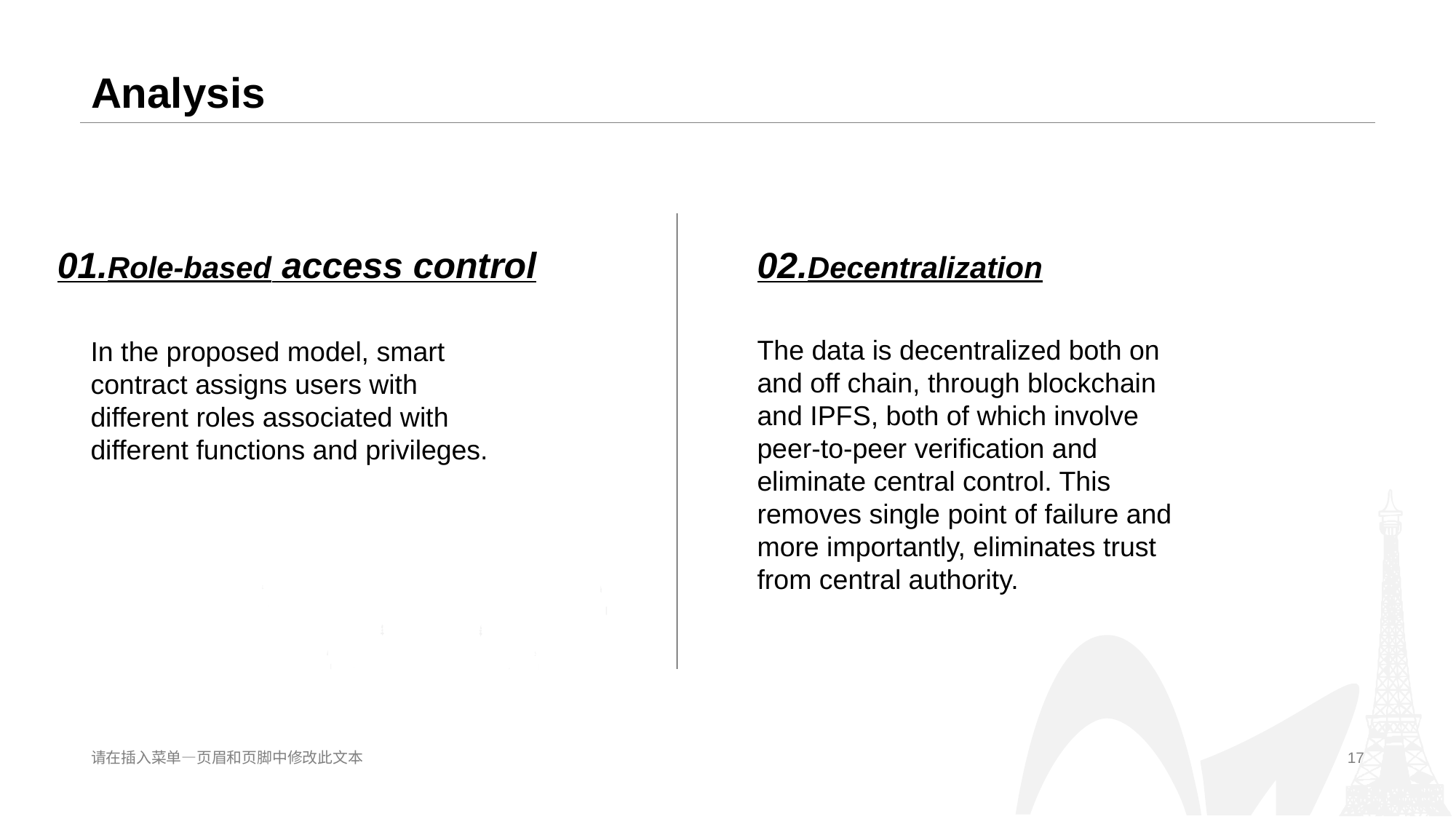

# Analysis
01.Role-based access control
02.Decentralization
The data is decentralized both on and off chain, through blockchain and IPFS, both of which involve peer-to-peer verification and eliminate central control. This removes single point of failure and
more importantly, eliminates trust from central authority.

In the proposed model, smart contract assigns users with different roles associated with different functions and privileges.

请在插入 菜单—页眉和页脚中修改此文本
17